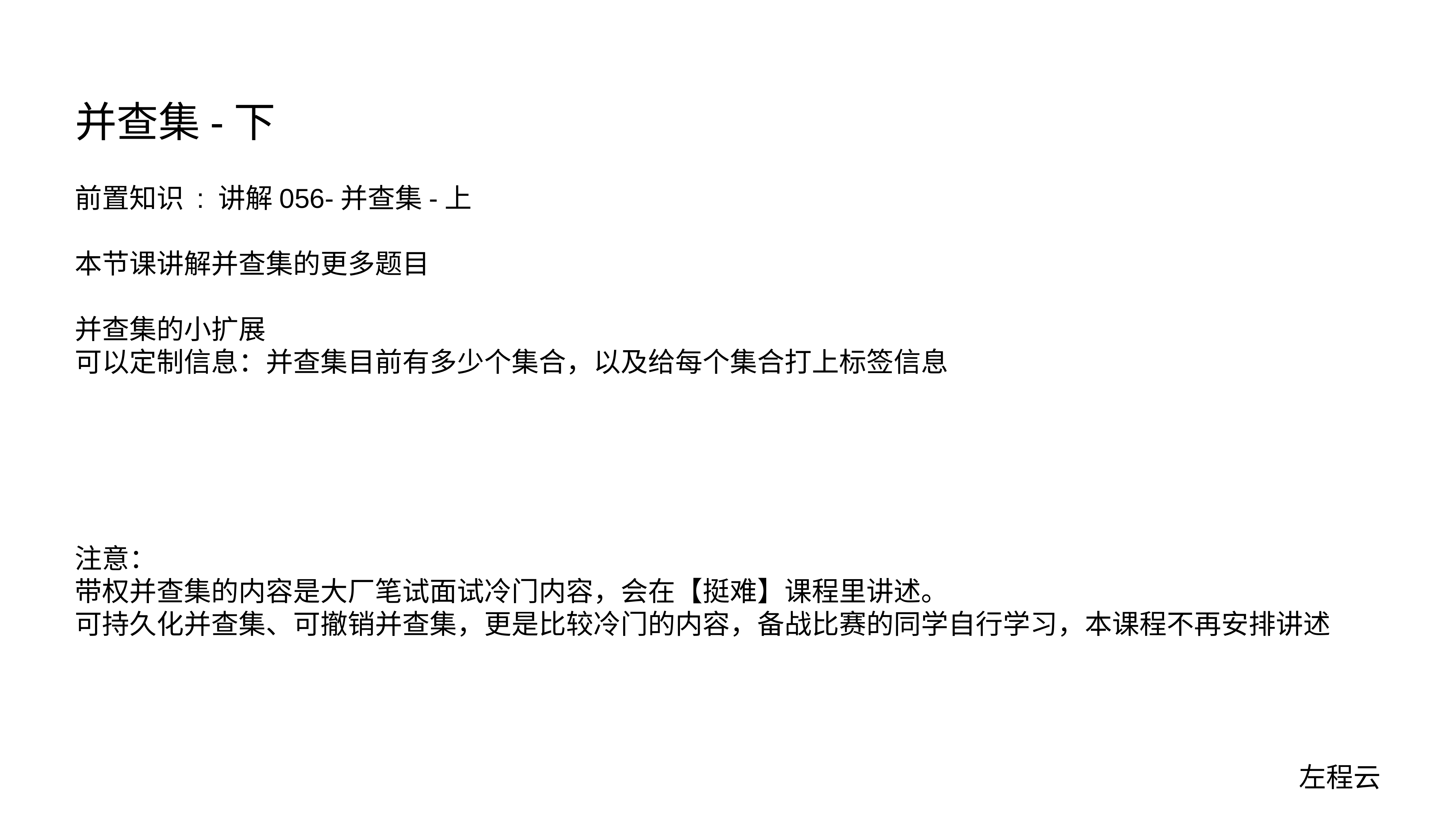

# 并查集-下
前置知识 : 讲解056-并查集-上

本节课讲解并查集的更多题目

并查集的小扩展
可以定制信息：并查集目前有多少个集合，以及给每个集合打上标签信息

注意：
带权并查集的内容是大厂笔试面试冷门内容，会在【挺难】课程里讲述。
可持久化并查集、可撤销并查集，更是比较冷门的内容，备战比赛的同学自行学习，本课程不再安排讲述
左程云